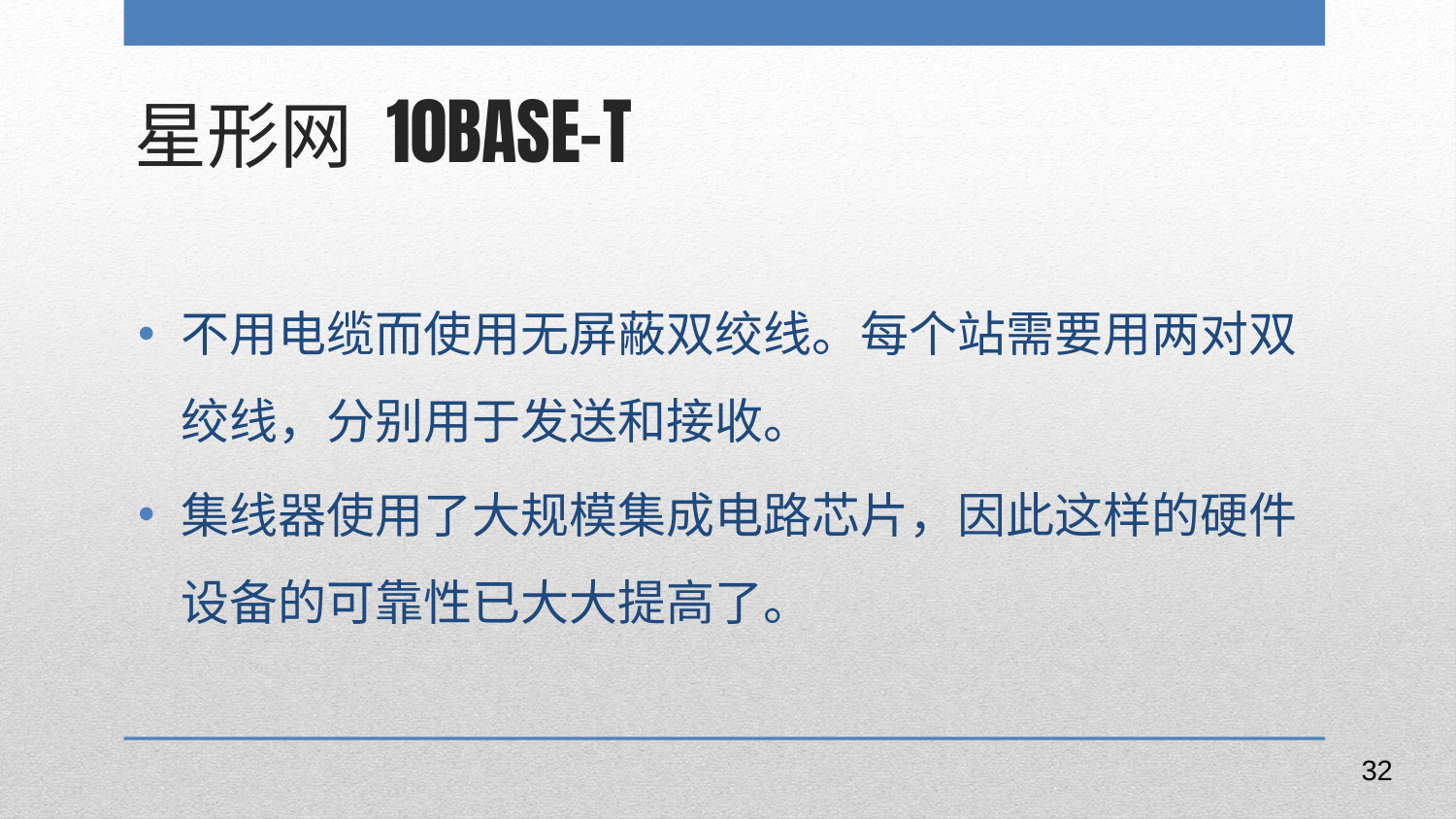

星形网 10BASE-T
不用电缆而使用无屏蔽双绞线。每个站需要用两对双绞线，分别用于发送和接收。
集线器使用了大规模集成电路芯片，因此这样的硬件设备的可靠性已大大提高了。
32